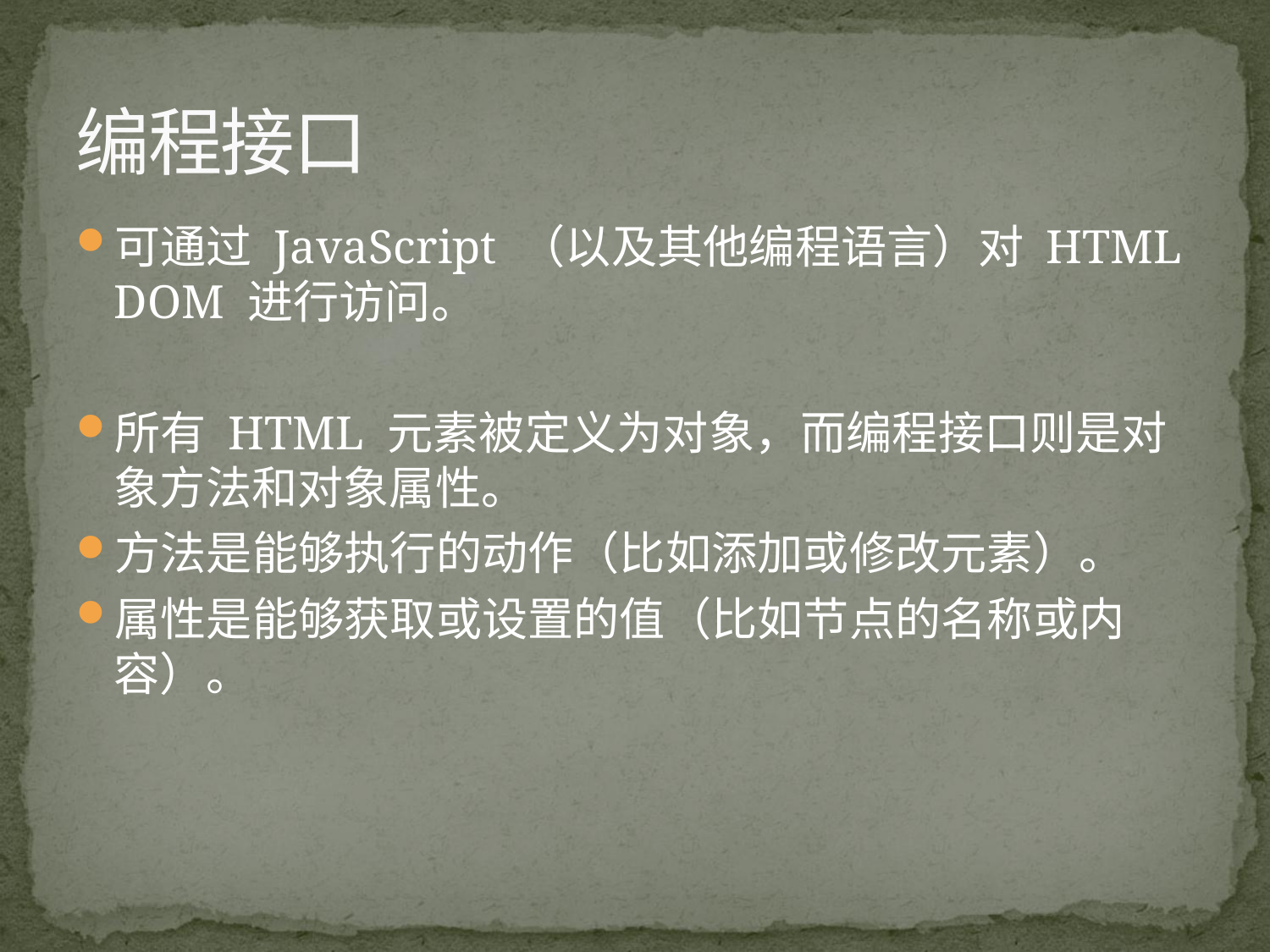

# 编程接口
可通过 JavaScript （以及其他编程语言）对 HTML DOM 进行访问。

所有 HTML 元素被定义为对象，而编程接口则是对象方法和对象属性。
方法是能够执行的动作（比如添加或修改元素）。
属性是能够获取或设置的值（比如节点的名称或内容）。